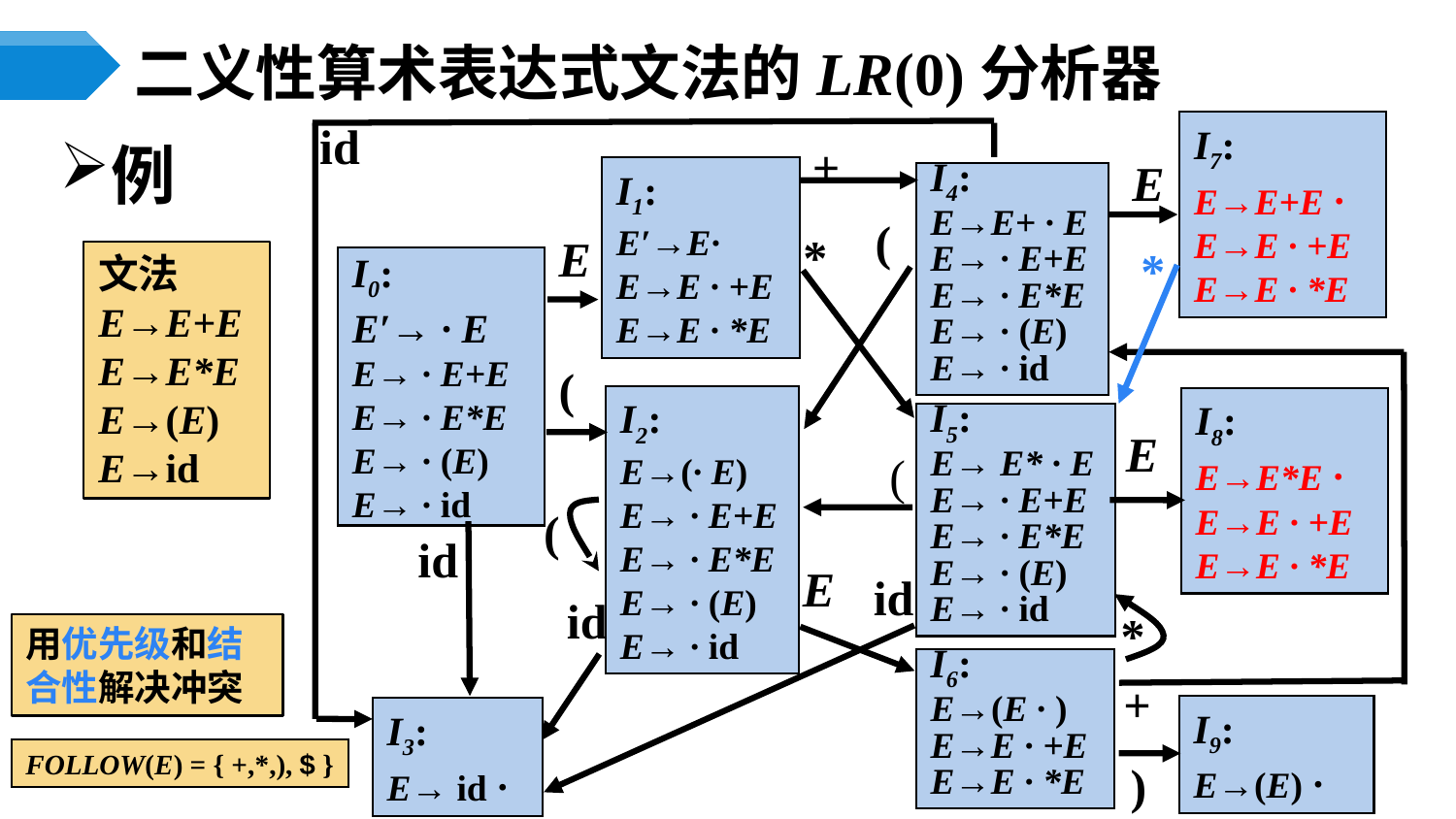

# 二义性算术表达式文法的LR(0)分析器
id
I7:
E→E+E ·
E→E · +E
E→E · *E

+
E
例
I1:
E′→E·
E→E · +E
E→E · *E
I4:
E→E+ · E
E→ · E+E
E→ · E*E
E→ · (E)
E→ · id

(

*
E
*

文法
E→E+E
E→E*E
E→(E)
E→id
I0:
E′→ · E
E→ · E+E
E→ · E*E
E→ · (E)
E→ · id

(

I2:
E→(· E)
E→ · E+E
E→ · E*E
E→ · (E)
E→ · id
I8:
E→E*E ·
E→E · +E
E→E · *E
I5:
E→ E* · E
E→ · E+E
E→ · E*E
E→ · (E)
E→ · id
E

(
(

id
E
id
id

*
用优先级和结合性解决冲突

I6:
E→(E · )
E→E · +E
E→E · *E

+

I9:
E→(E) ·
I3:
E→ id ·

FOLLOW(E) = { +,*,), $ }
)